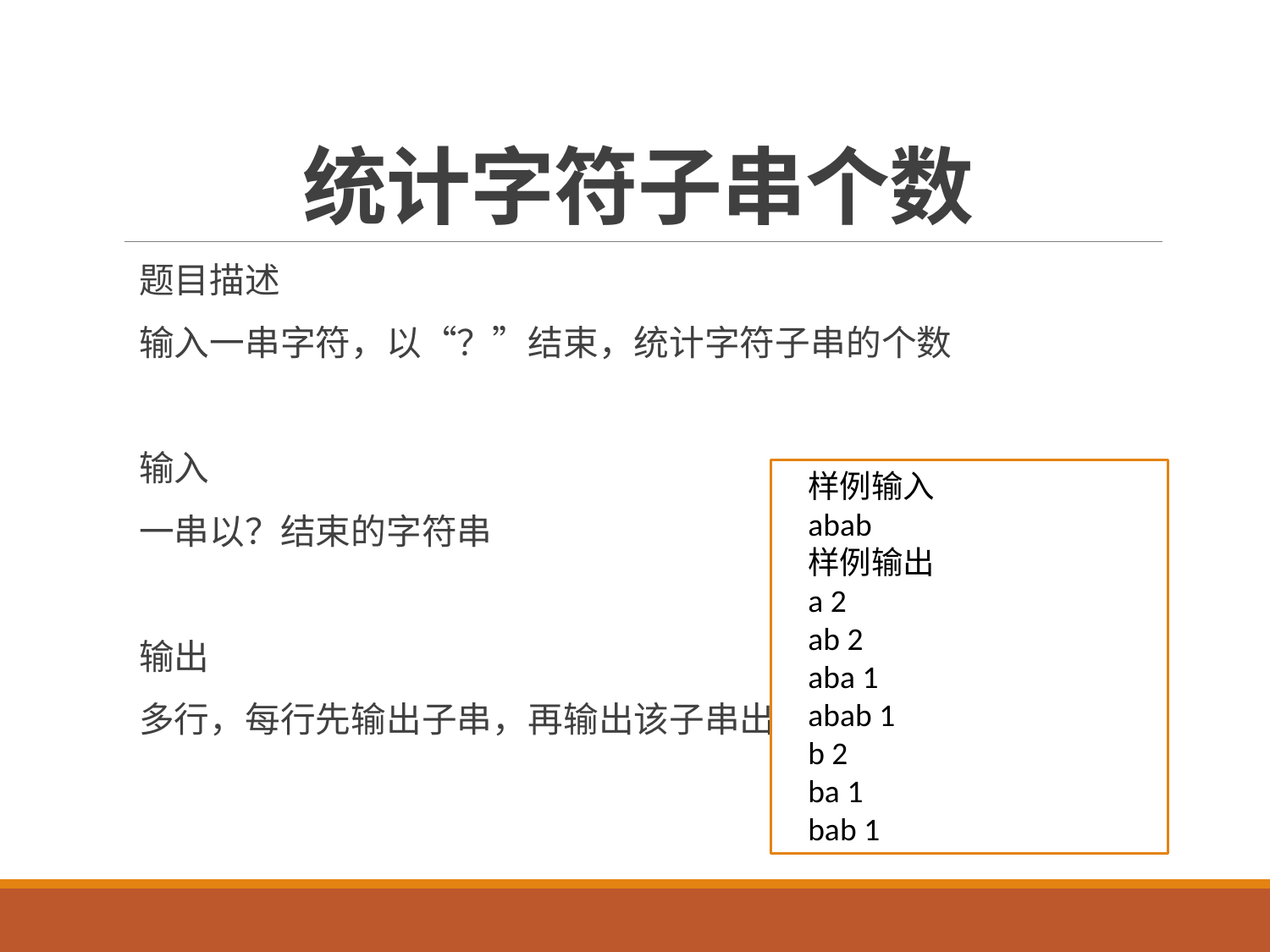

# 统计字符子串个数
题目描述
输入一串字符，以“？”结束，统计字符子串的个数

输入
一串以？结束的字符串

输出
多行，每行先输出子串，再输出该子串出现次数，按字典序输出

样例输入
abab
样例输出
a 2
ab 2
aba 1
abab 1
b 2
ba 1
bab 1